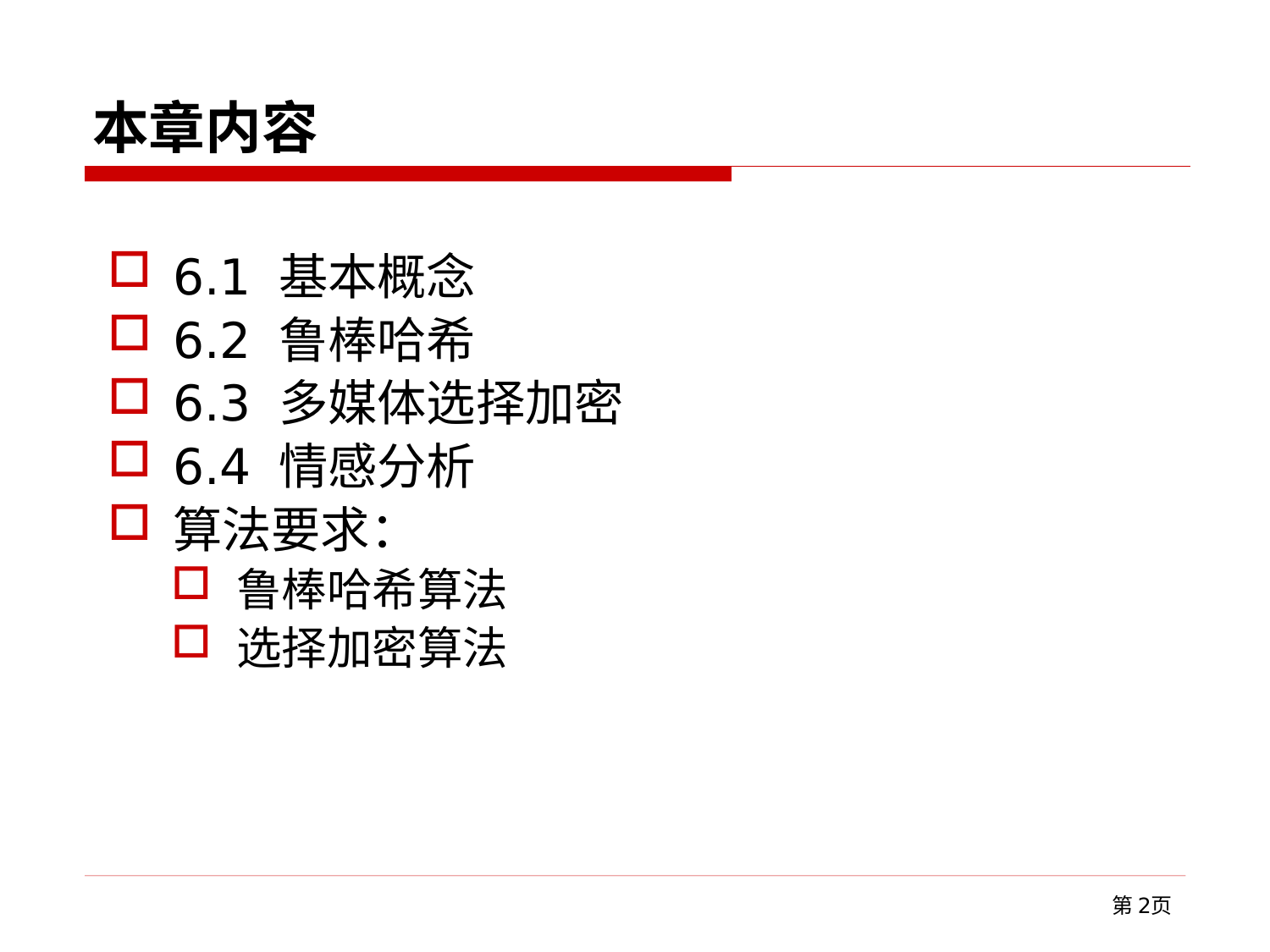

# 本章内容
6.1 基本概念
6.2 鲁棒哈希
6.3 多媒体选择加密
6.4 情感分析
算法要求：
鲁棒哈希算法
选择加密算法

2